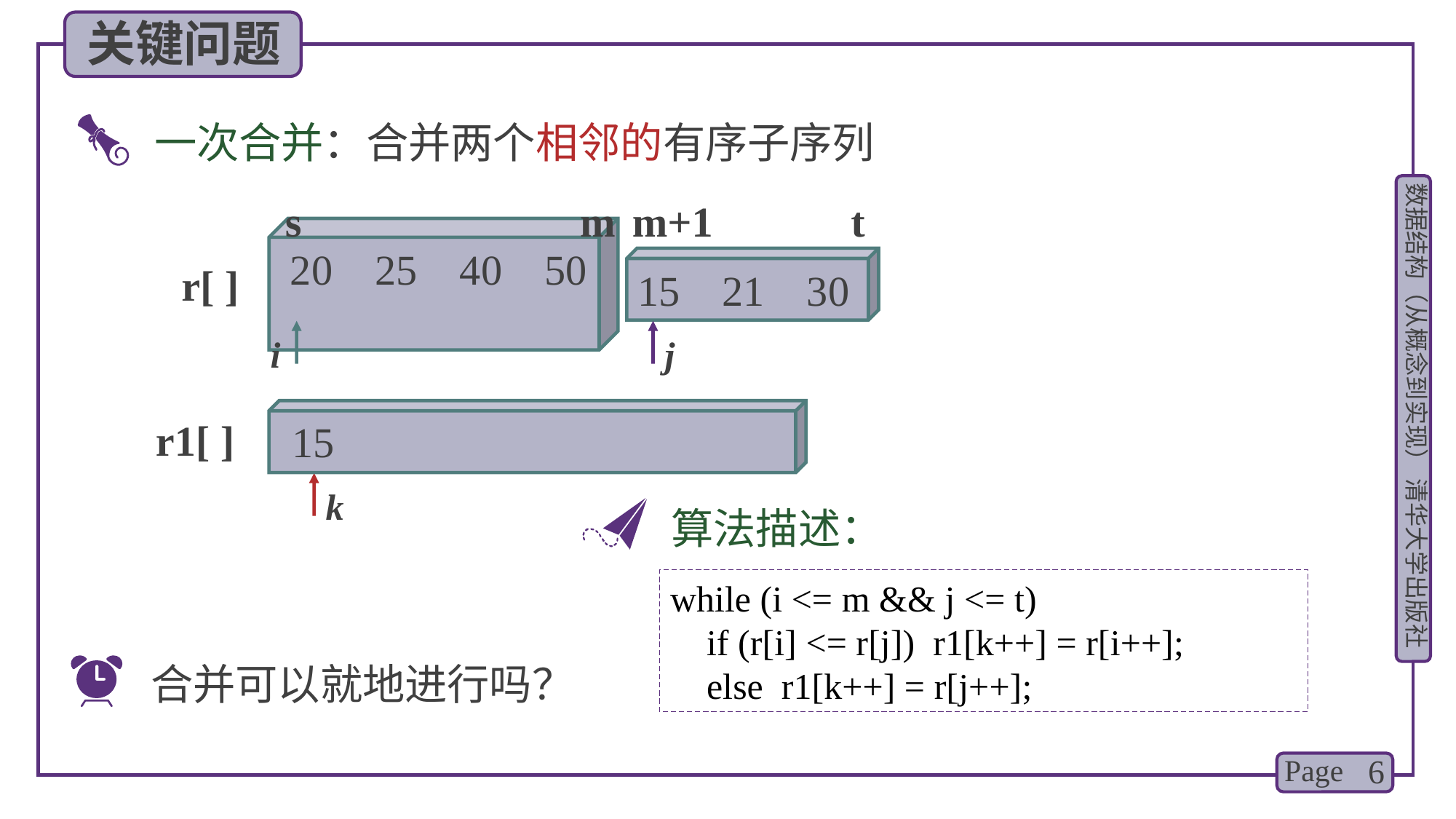

关键问题

一次合并：合并两个相邻的有序子序列

s
m
m+1
t
 20    25    40    50
15    21    30
r[ ]

i

j

r1[ ]
15

k
算法描述：

while (i <= m && j <= t)
    if (r[i] <= r[j])  r1[k++] = r[i++];
    else  r1[k++] = r[j++];
合并可以就地进行吗？